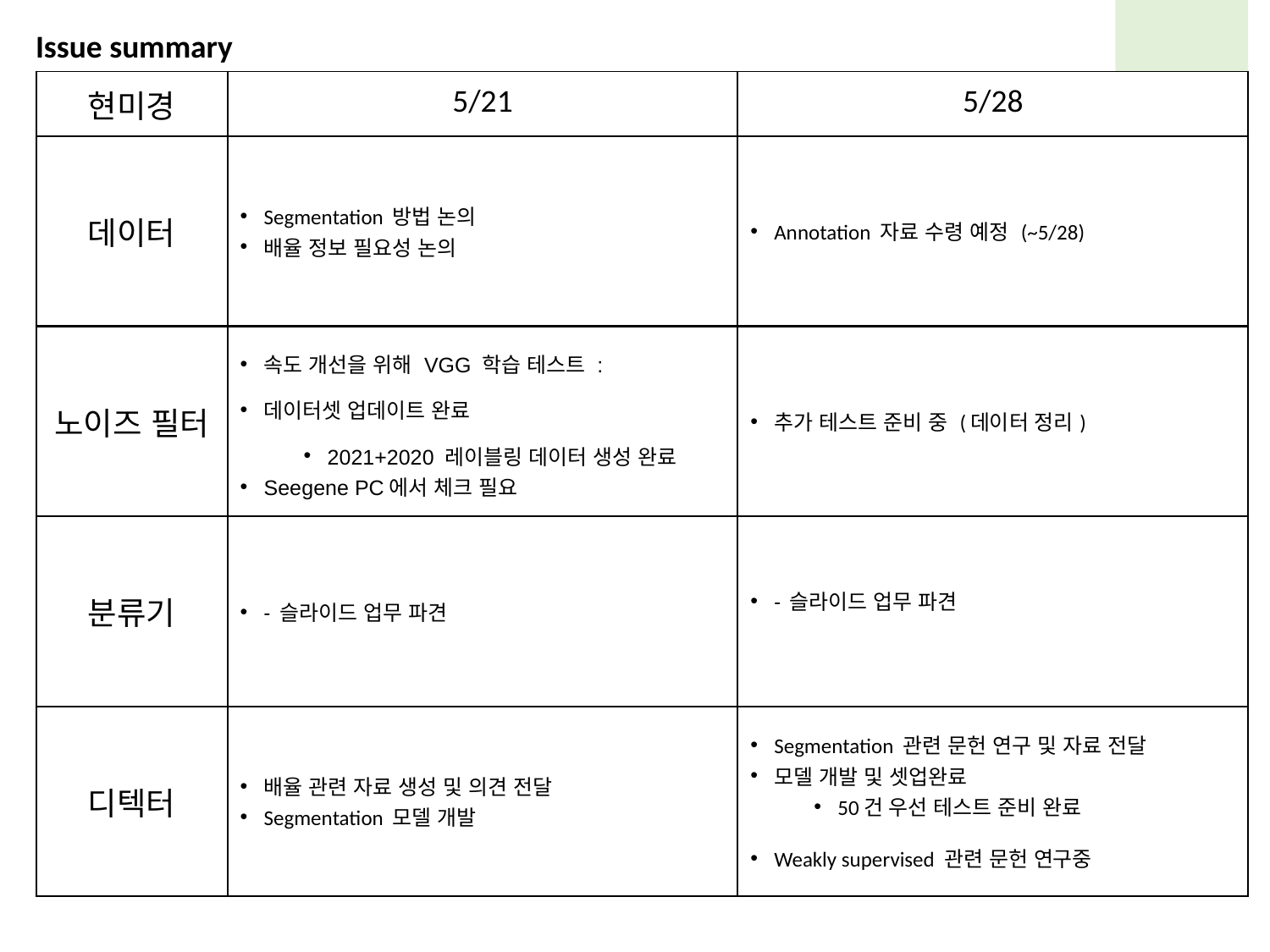

Issue summary
| 현미경 | 5/21 | 5/28 |
| --- | --- | --- |
| 데이터 | Segmentation 방법 논의 배율 정보 필요성 논의 | Annotation 자료 수령 예정 (~5/28) |
| 노이즈 필터 | 속도 개선을 위해 VGG 학습 테스트 : 데이터셋 업데이트 완료 2021+2020 레이블링 데이터 생성 완료 Seegene PC에서 체크 필요 | 추가 테스트 준비 중 (데이터 정리) |
| --- | --- | --- |
| 분류기 | - 슬라이드 업무 파견 | - 슬라이드 업무 파견 |
| 디텍터 | 배율 관련 자료 생성 및 의견 전달 Segmentation 모델 개발 | Segmentation 관련 문헌 연구 및 자료 전달 모델 개발 및 셋업완료 50건 우선 테스트 준비 완료 Weakly supervised 관련 문헌 연구중 |